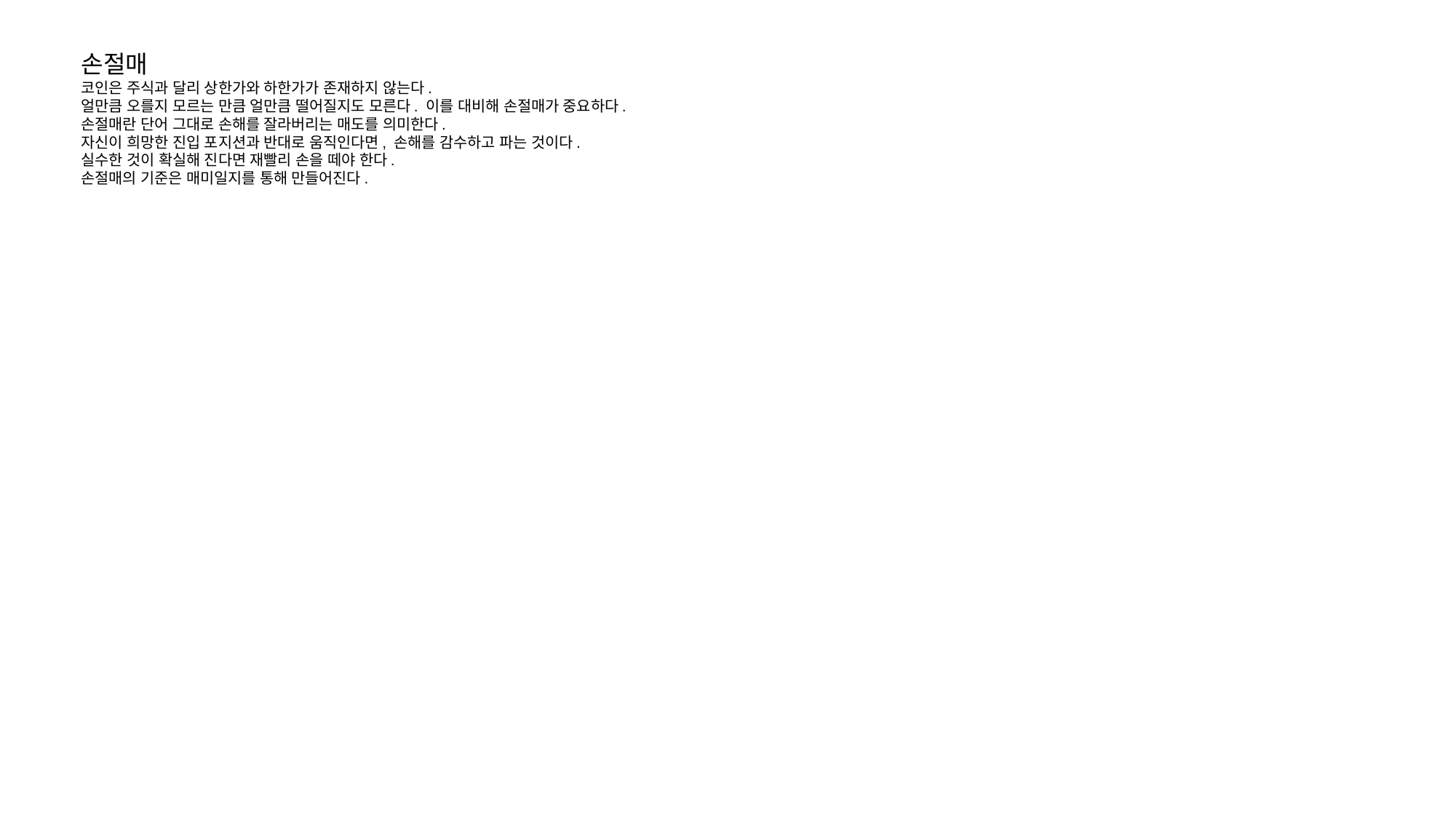

손절매
코인은 주식과 달리 상한가와 하한가가 존재하지 않는다.
얼만큼 오를지 모르는 만큼 얼만큼 떨어질지도 모른다. 이를 대비해 손절매가 중요하다.
손절매란 단어 그대로 손해를 잘라버리는 매도를 의미한다.
자신이 희망한 진입 포지션과 반대로 움직인다면, 손해를 감수하고 파는 것이다.
실수한 것이 확실해 진다면 재빨리 손을 떼야 한다.
손절매의 기준은 매미일지를 통해 만들어진다.